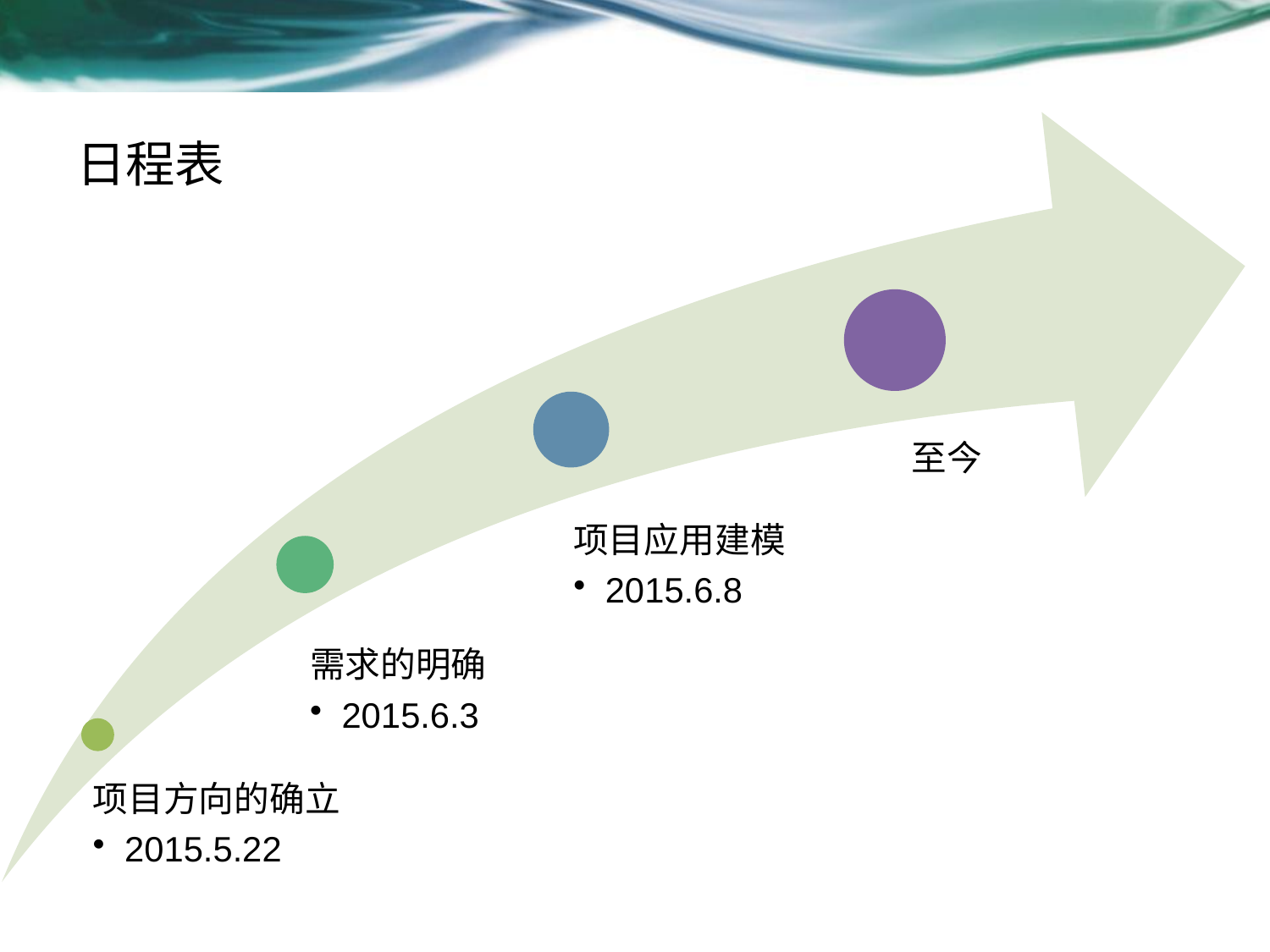

项目方向的确立
2015.5.22
需求的明确
2015.6.3
项目应用建模
2015.6.8
至今
# 日程表